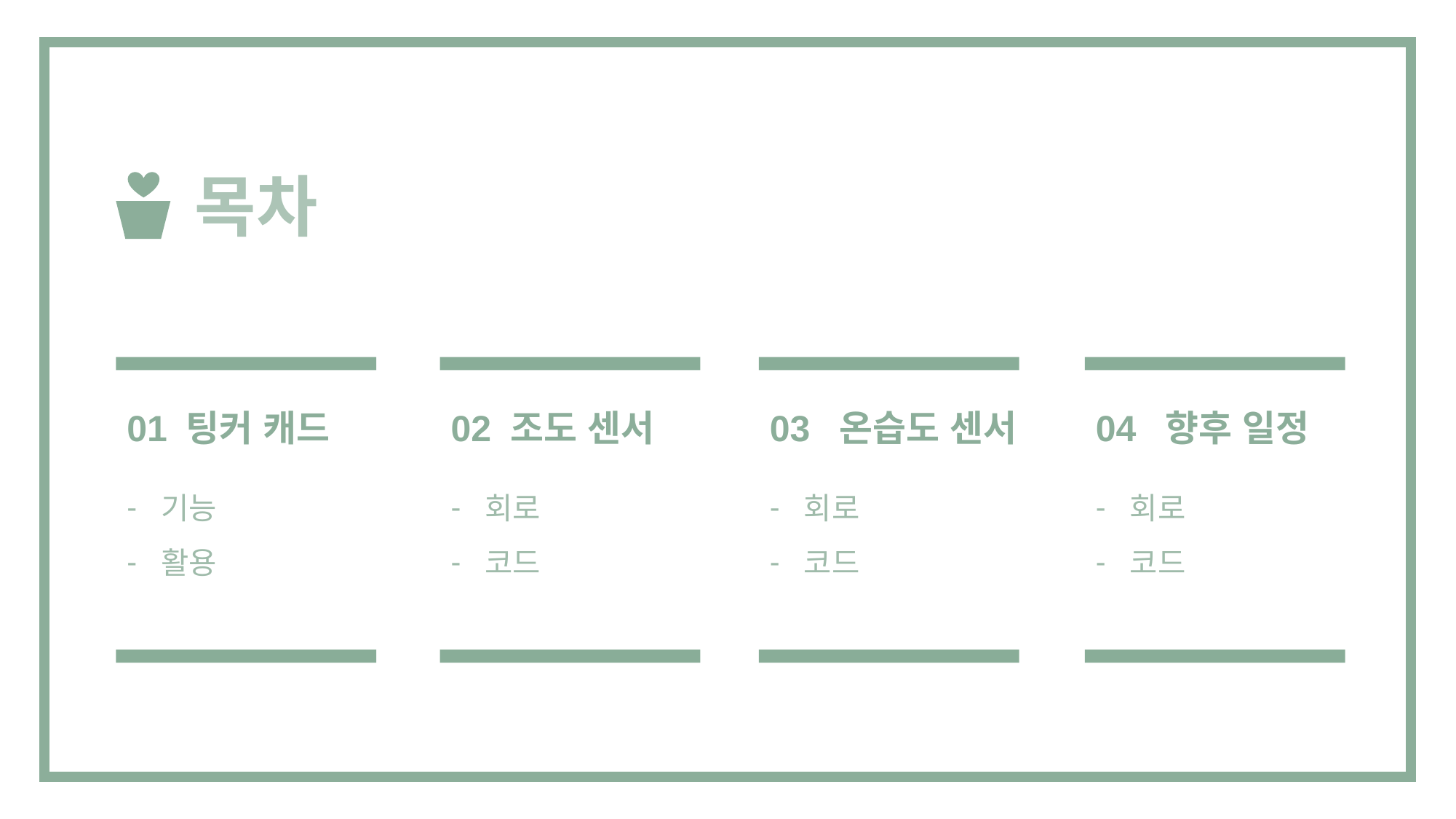

목차

03  온습도 센서
회로
코드

02 조도 센서
회로
코드

04  향후 일정
회로
코드

01 팅커 캐드
기능
활용